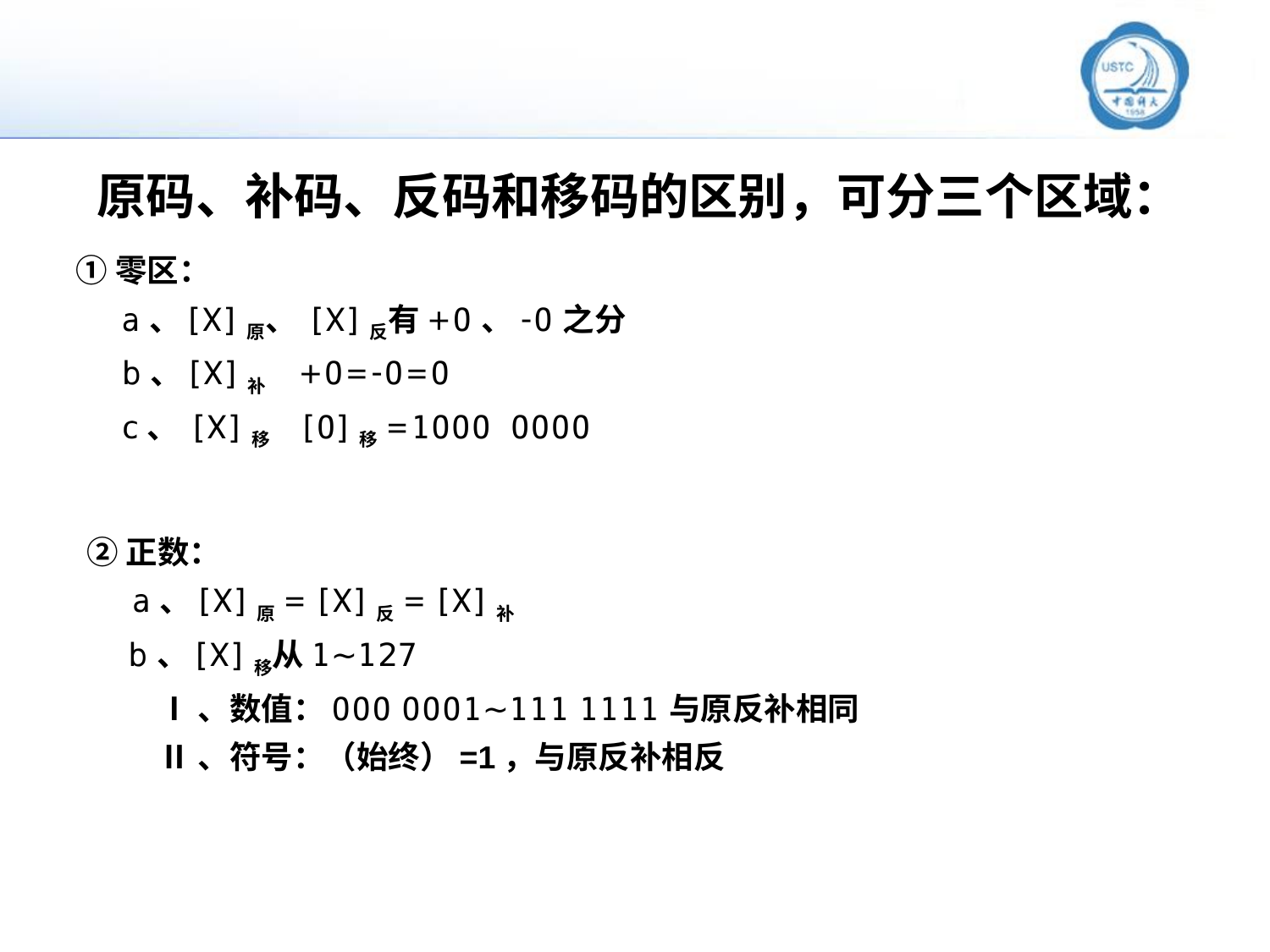

原码、补码、反码和移码的区别，可分三个区域：
①零区：
     a、[X]原、 [X]反有+0、-0之分
     b、[X]补      +0=-0=0
     c、 [X]移      [0]移=1000  0000
②正数：
     a、[X]原= [X]反= [X]补
        b、[X]移从1~127
          Ⅰ、数值：000 0001~111 1111与原反补相同
          Ⅱ、符号：（始终）=1，与原反补相反